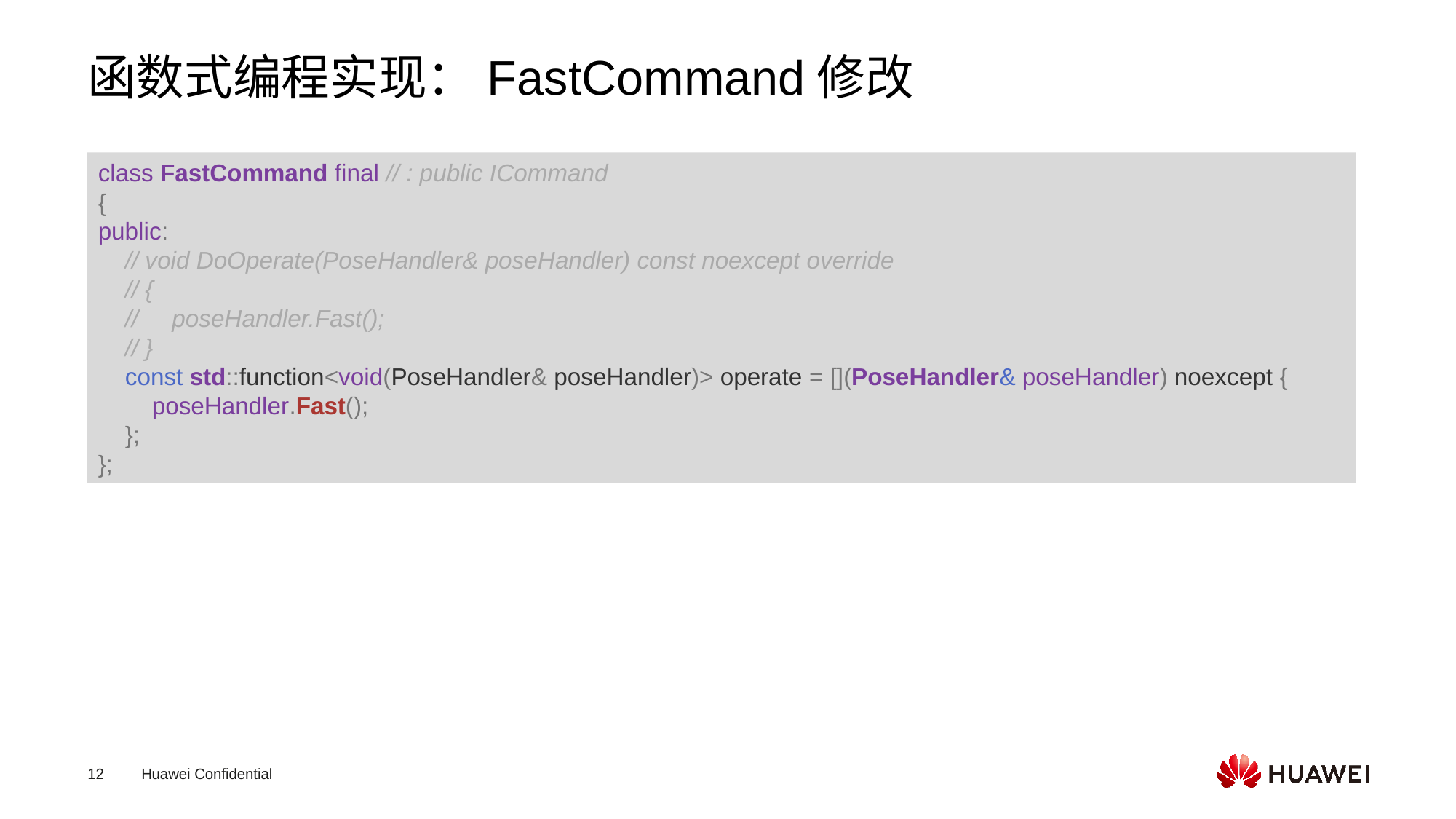

# 函数式编程实现：FastCommand修改
class FastCommand final // : public ICommand
{
public:
    // void DoOperate(PoseHandler& poseHandler) const noexcept override
    // {
    //     poseHandler.Fast();
    // }
    const std::function<void(PoseHandler& poseHandler)> operate = [](PoseHandler& poseHandler) noexcept {
        poseHandler.Fast();
    };
};